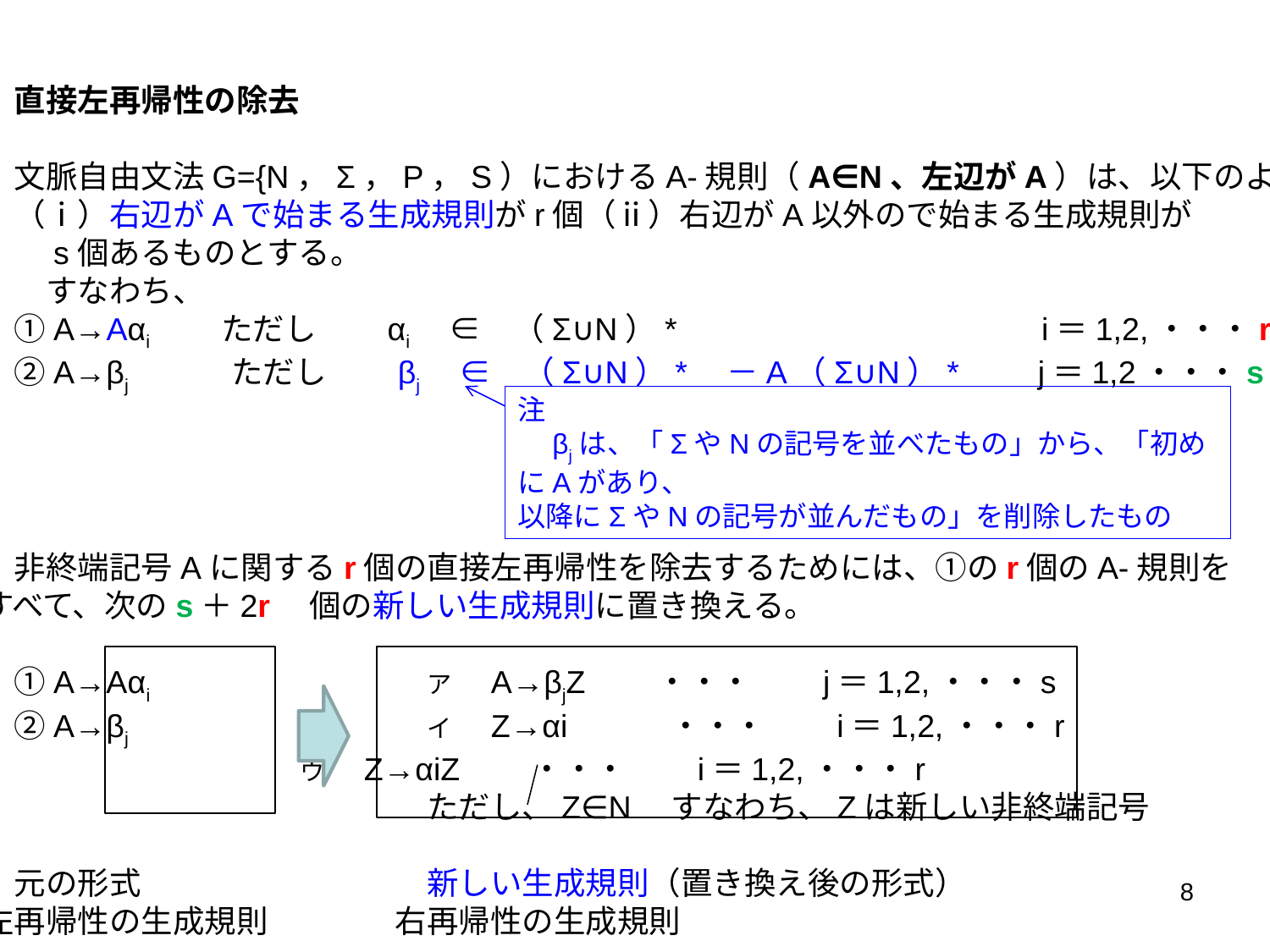

（Ⅱ）直接左再帰性の除去

　　　文脈自由文法G={N，Σ，P，S）におけるA-規則（A∈N、左辺がA）は、以下のように、
　　　（ⅰ）右辺がAで始まる生成規則がr個（ⅱ）右辺がA以外ので始まる生成規則が
　　　　s個あるものとする。
　　　　すなわち、
　　　①A→Aαi　　ただし　　αi　∈　（Σ∪N）*　　　　　　　　　　　i＝1,2,・・・r
　　　②A→βj　　　ただし　　βj　∈　（Σ∪N）*　－A（Σ∪N）*　　j＝1,2・・・s

　　　非終端記号Aに関するr個の直接左再帰性を除去するためには、①のr個のA-規則を
　　すべて、次のs＋2r　個の新しい生成規則に置き換える。

　　　①A→Aαi　　	　　　　ア　A→βjZ　　・・・　　j＝1,2,・・・s
　　　②A→βj　　	　　　　イ　Z→αi　　　・・・　　i＝1,2,・・・r
　　　　　　	　　　　ウ　Z→αiZ　　・・・　　i＝1,2,・・・r
　　　　　　　　　　　　　　　　ただし、Z∈N　すなわち、Zは新しい非終端記号

　　　元の形式　　　　　　　　　新しい生成規則（置き換え後の形式）
　　左再帰性の生成規則　　　　右再帰性の生成規則
注
　βjは、「ΣやNの記号を並べたもの」から、「初めにAがあり、
以降にΣやNの記号が並んだもの」を削除したもの

8